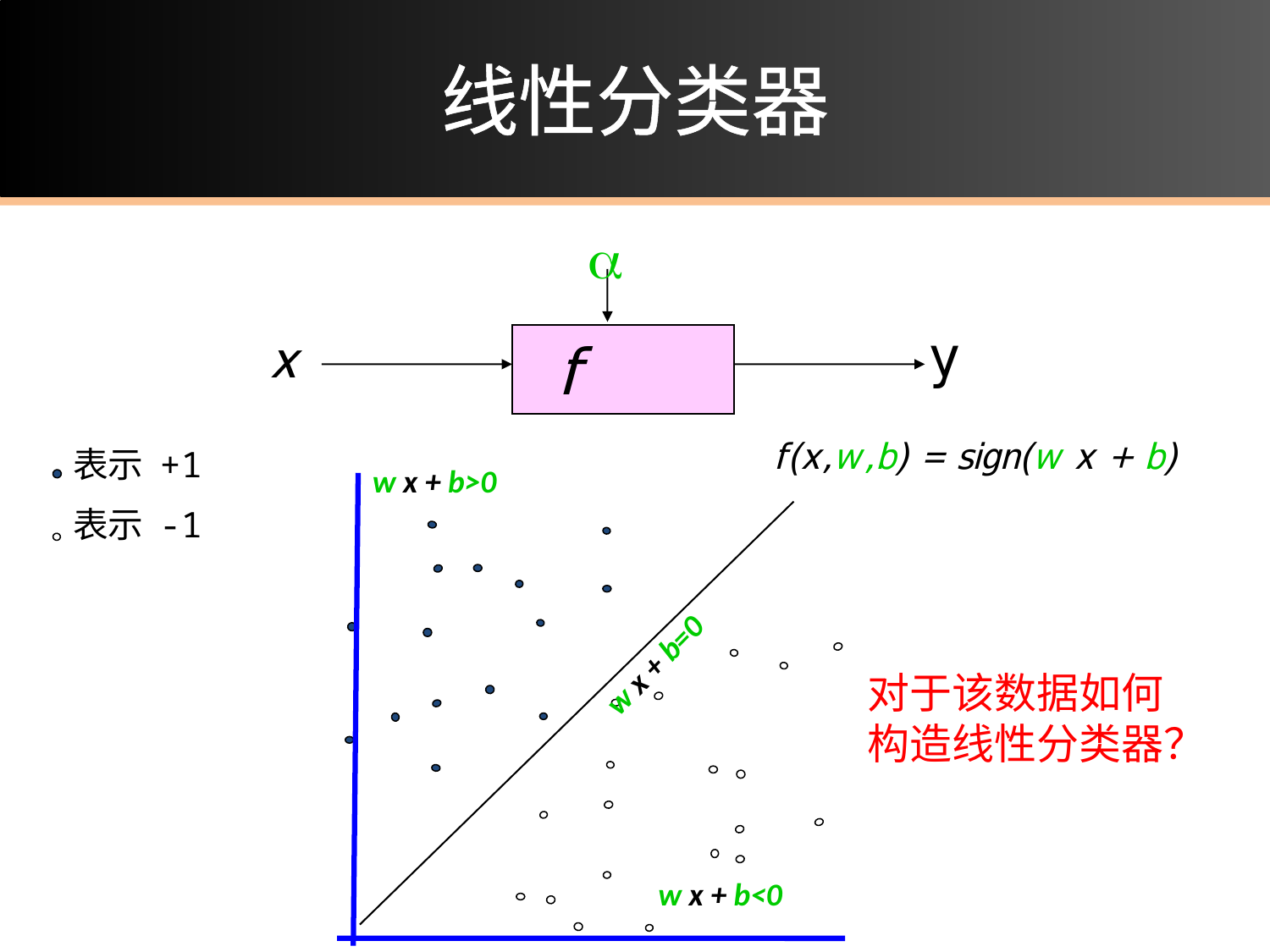

# 线性分类器
α

y
x
f

f(x,w,b) = sign(w x + b)
表示 +1
表示 -1
w x + b>0

w x + b=0

对于该数据如何构造线性分类器？

w x + b<0